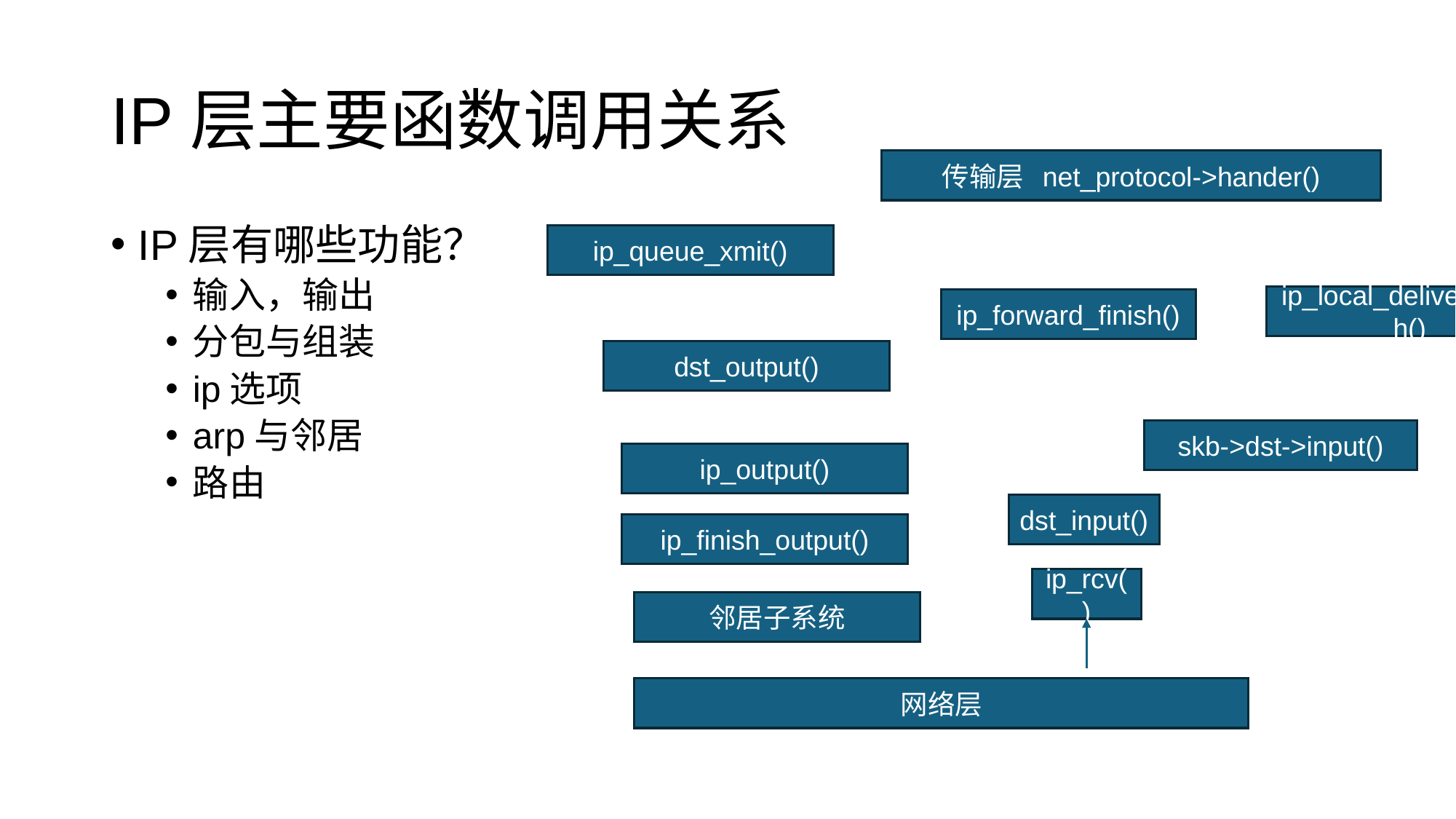

# IP层主要函数调用关系
传输层  net_protocol->hander()
IP层有哪些功能？
输入，输出
分包与组装
ip选项
arp与邻居
路由
ip_queue_xmit()
ip_local_deliver_fiinish()
ip_forward_finish()
dst_output()
skb->dst->input()
ip_output()
dst_input()
ip_finish_output()
ip_rcv()
邻居子系统
网络层